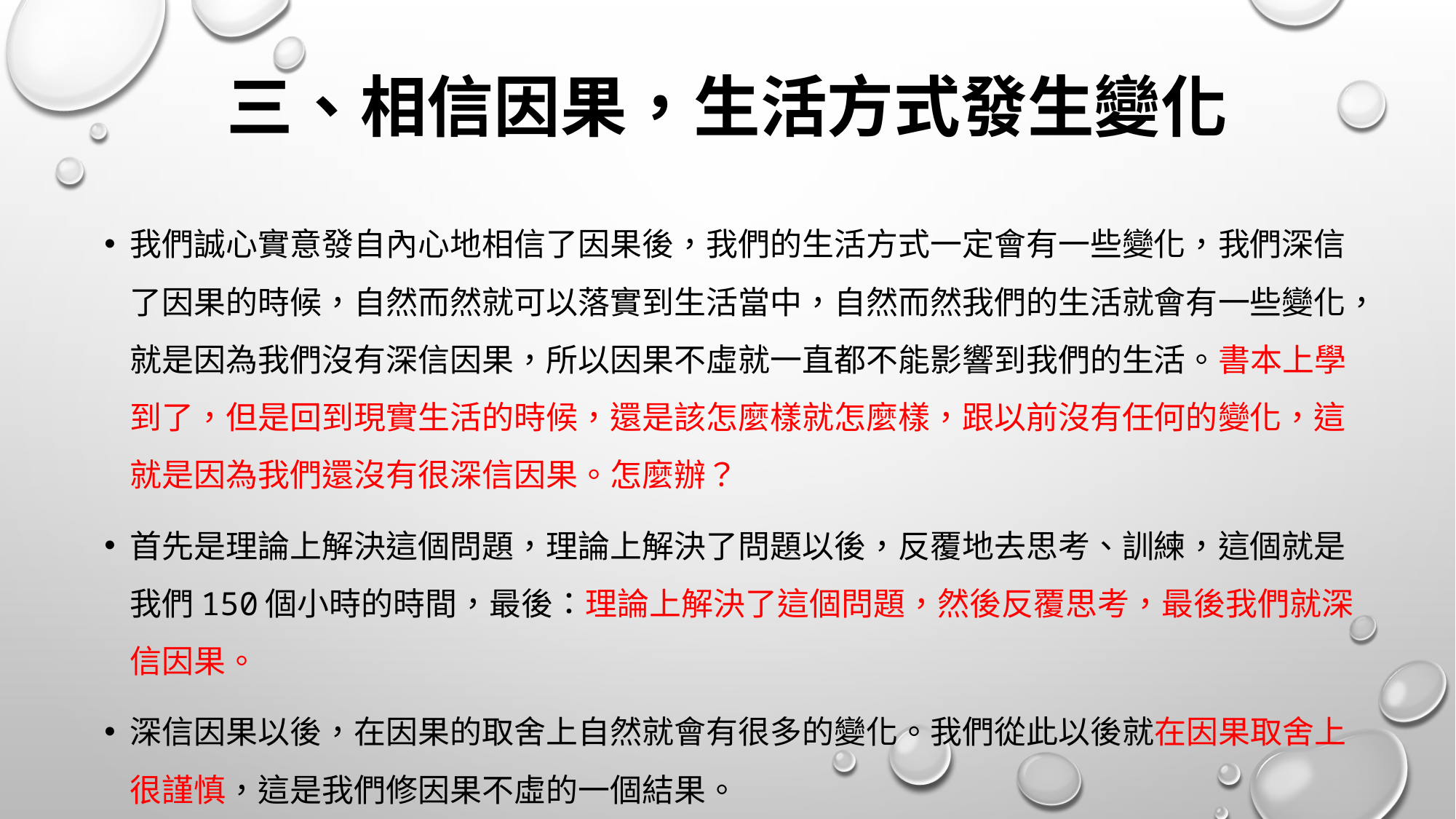

# 三、相信因果，生活方式發生變化
我們誠心實意發自內心地相信了因果後，我們的生活方式一定會有一些變化，我們深信了因果的時候，自然而然就可以落實到生活當中，自然而然我們的生活就會有一些變化，就是因為我們沒有深信因果，所以因果不虛就一直都不能影響到我們的生活。書本上學到了，但是回到現實生活的時候，還是該怎麼樣就怎麼樣，跟以前沒有任何的變化，這就是因為我們還沒有很深信因果。怎麼辦？
首先是理論上解決這個問題，理論上解決了問題以後，反覆地去思考、訓練，這個就是我們150個小時的時間，最後：理論上解決了這個問題，然後反覆思考，最後我們就深信因果。
深信因果以後，在因果的取舍上自然就會有很多的變化。我們從此以後就在因果取舍上很謹慎，這是我們修因果不虛的一個結果。